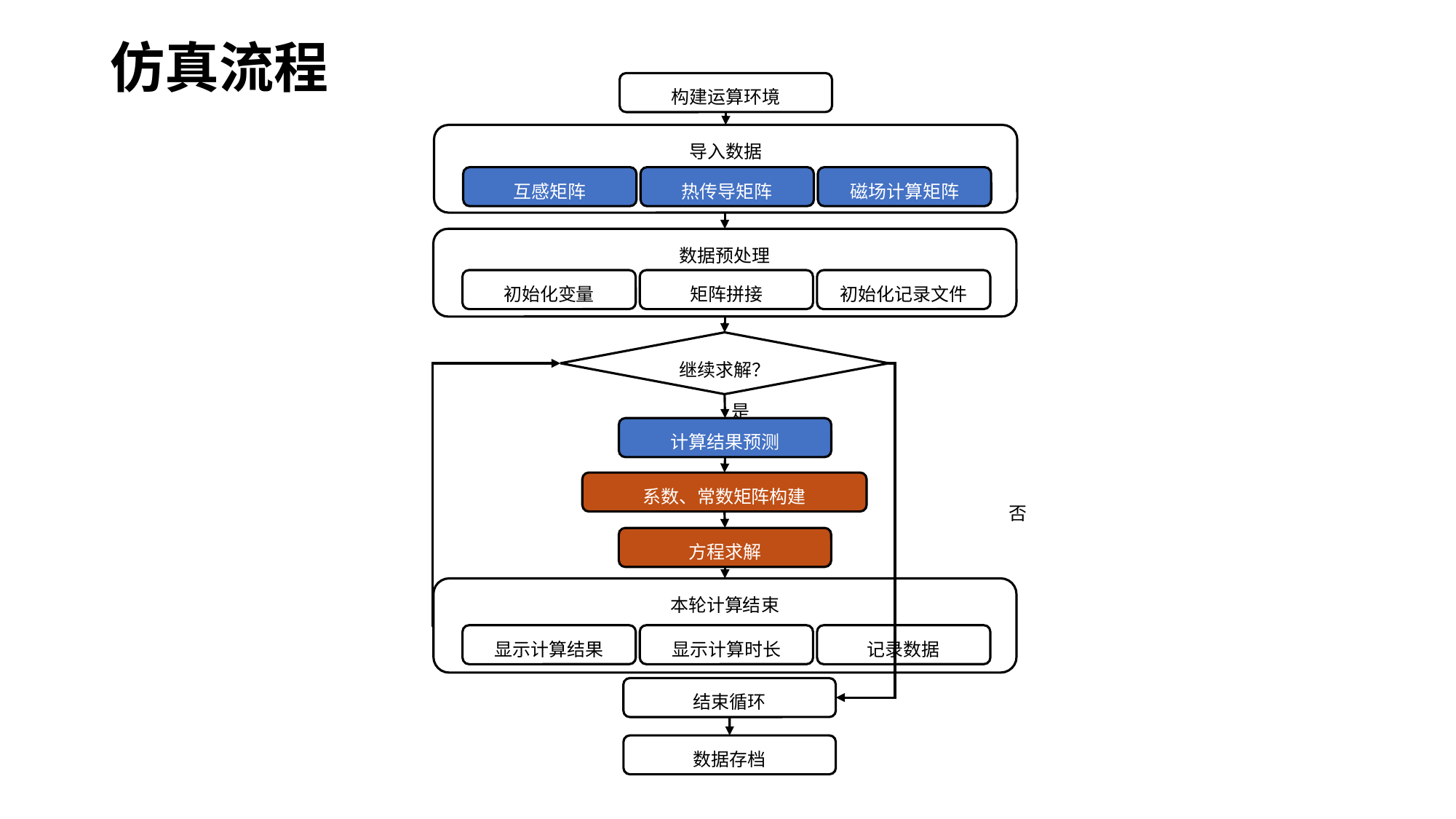

仿真流程
构建运算环境
导入数据
互感矩阵
热传导矩阵
磁场计算矩阵
数据预处理
初始化变量
矩阵拼接
初始化记录文件
继续求解？
是
计算结果预测
系数、常数矩阵构建
否
方程求解
本轮计算结束
显示计算结果
显示计算时长
记录数据
结束循环
数据存档